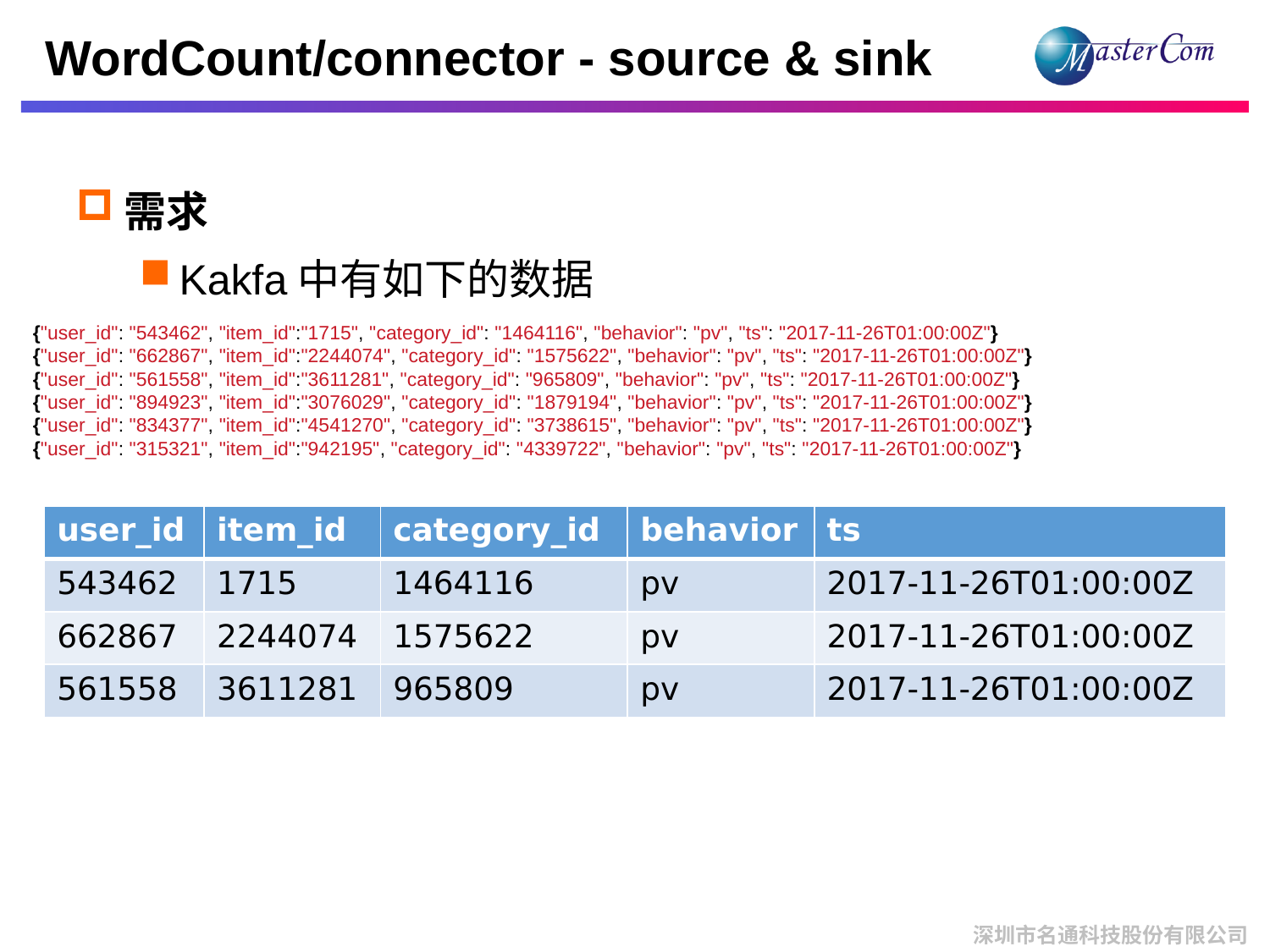

# WordCount/connector - source & sink
需求
Kakfa中有如下的数据
{"user_id": "543462", "item_id":"1715", "category_id": "1464116", "behavior": "pv", "ts": "2017-11-26T01:00:00Z"}
{"user_id": "662867", "item_id":"2244074", "category_id": "1575622", "behavior": "pv", "ts": "2017-11-26T01:00:00Z"}
{"user_id": "561558", "item_id":"3611281", "category_id": "965809", "behavior": "pv", "ts": "2017-11-26T01:00:00Z"}
{"user_id": "894923", "item_id":"3076029", "category_id": "1879194", "behavior": "pv", "ts": "2017-11-26T01:00:00Z"}
{"user_id": "834377", "item_id":"4541270", "category_id": "3738615", "behavior": "pv", "ts": "2017-11-26T01:00:00Z"}
{"user_id": "315321", "item_id":"942195", "category_id": "4339722", "behavior": "pv", "ts": "2017-11-26T01:00:00Z"}
| user\_id | item\_id | category\_id | behavior | ts |
| --- | --- | --- | --- | --- |
| 543462 | 1715 | 1464116 | pv | 2017-11-26T01:00:00Z |
| 662867 | 2244074 | 1575622 | pv | 2017-11-26T01:00:00Z |
| 561558 | 3611281 | 965809 | pv | 2017-11-26T01:00:00Z |